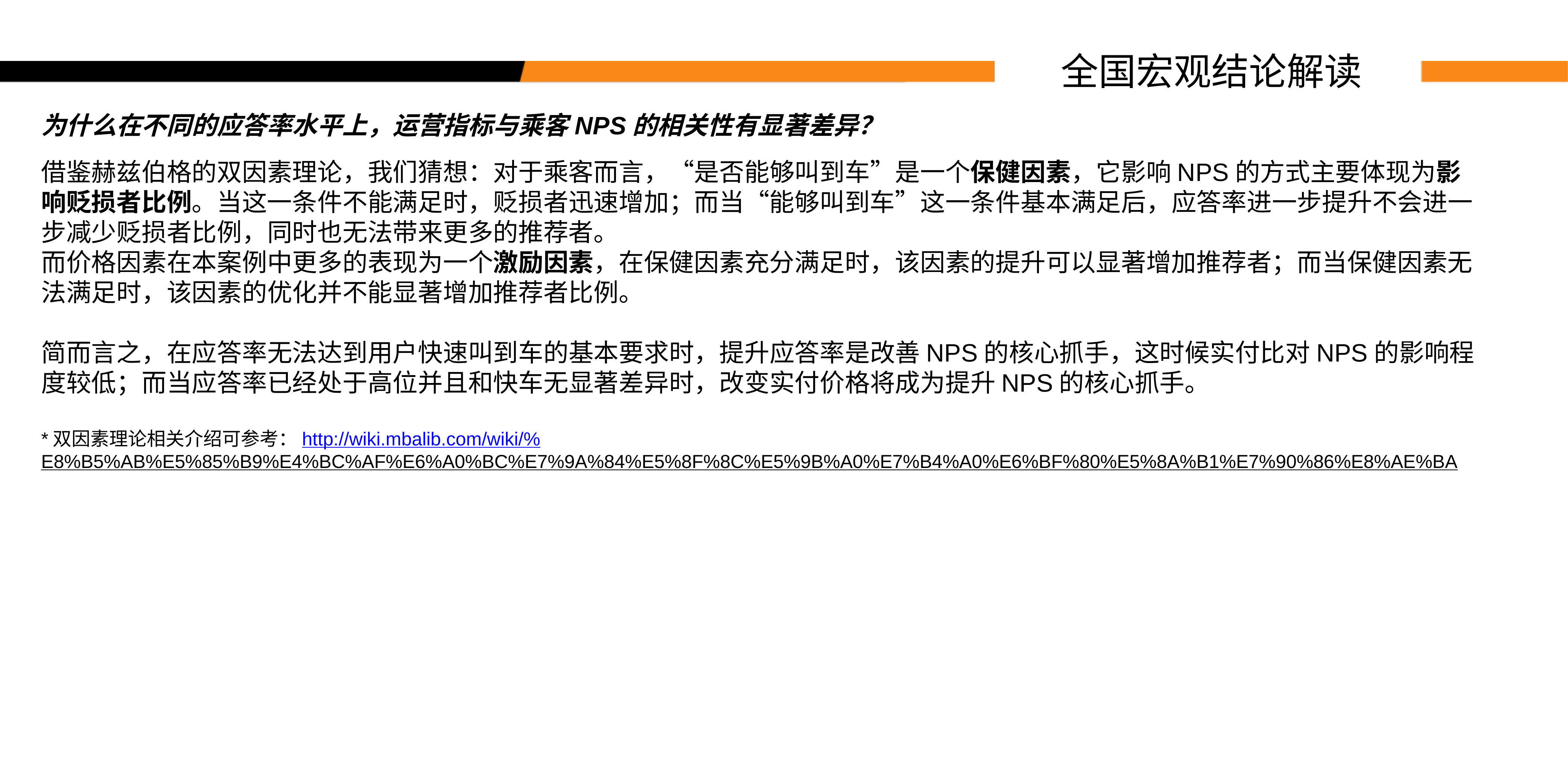

全国宏观结论解读
为什么在不同的应答率水平上，运营指标与乘客NPS的相关性有显著差异？
借鉴赫兹伯格的双因素理论，我们猜想：对于乘客而言，“是否能够叫到车”是一个保健因素，它影响NPS的方式主要体现为影响贬损者比例。当这一条件不能满足时，贬损者迅速增加；而当“能够叫到车”这一条件基本满足后，应答率进一步提升不会进一步减少贬损者比例，同时也无法带来更多的推荐者。
而价格因素在本案例中更多的表现为一个激励因素，在保健因素充分满足时，该因素的提升可以显著增加推荐者；而当保健因素无法满足时，该因素的优化并不能显著增加推荐者比例。

简而言之，在应答率无法达到用户快速叫到车的基本要求时，提升应答率是改善NPS的核心抓手，这时候实付比对NPS的影响程度较低；而当应答率已经处于高位并且和快车无显著差异时，改变实付价格将成为提升NPS的核心抓手。

*双因素理论相关介绍可参考：http://wiki.mbalib.com/wiki/%E8%B5%AB%E5%85%B9%E4%BC%AF%E6%A0%BC%E7%9A%84%E5%8F%8C%E5%9B%A0%E7%B4%A0%E6%BF%80%E5%8A%B1%E7%90%86%E8%AE%BA